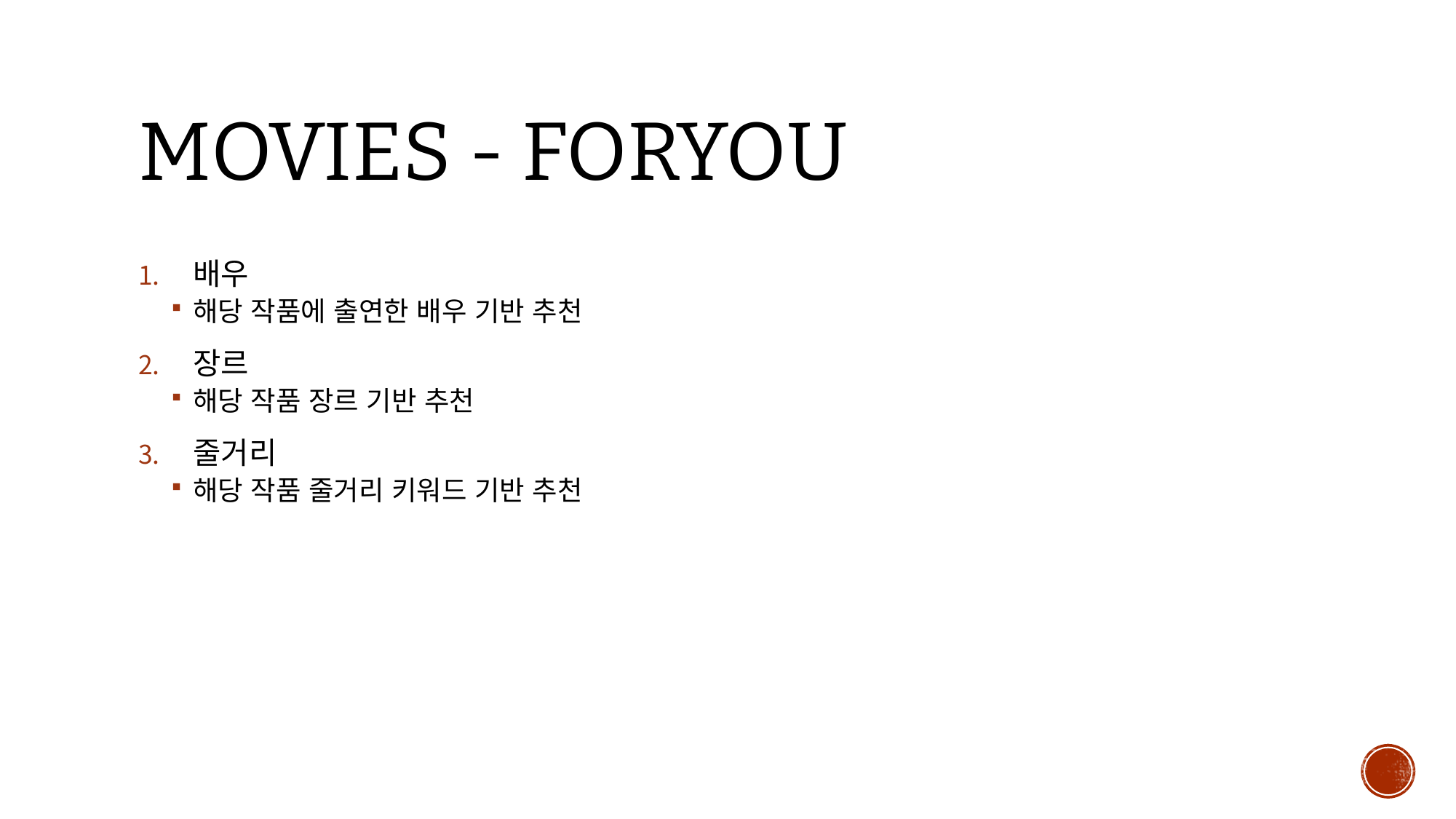

# Movies - ForYou
배우
해당 작품에 출연한 배우 기반 추천
장르
해당 작품 장르 기반 추천
줄거리
해당 작품 줄거리 키워드 기반 추천